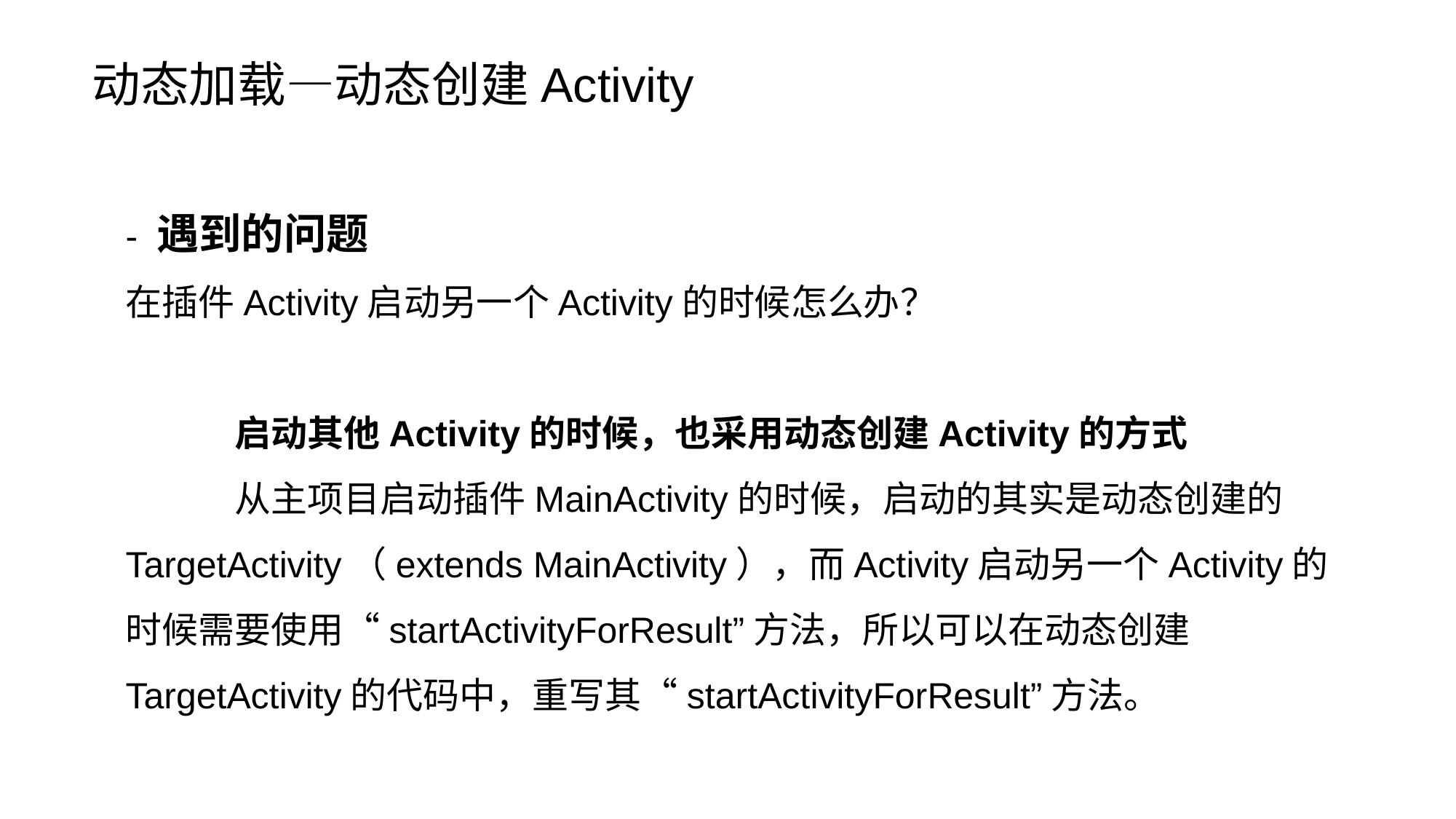

动态加载—动态创建Activity
- 遇到的问题
在插件Activity启动另一个Activity的时候怎么办？

	启动其他Activity的时候，也采用动态创建Activity的方式
	从主项目启动插件MainActivity的时候，启动的其实是动态创建的TargetActivity（extends MainActivity），而Activity启动另一个Activity的时候需要使用“startActivityForResult”方法，所以可以在动态创建TargetActivity的代码中，重写其“startActivityForResult”方法。